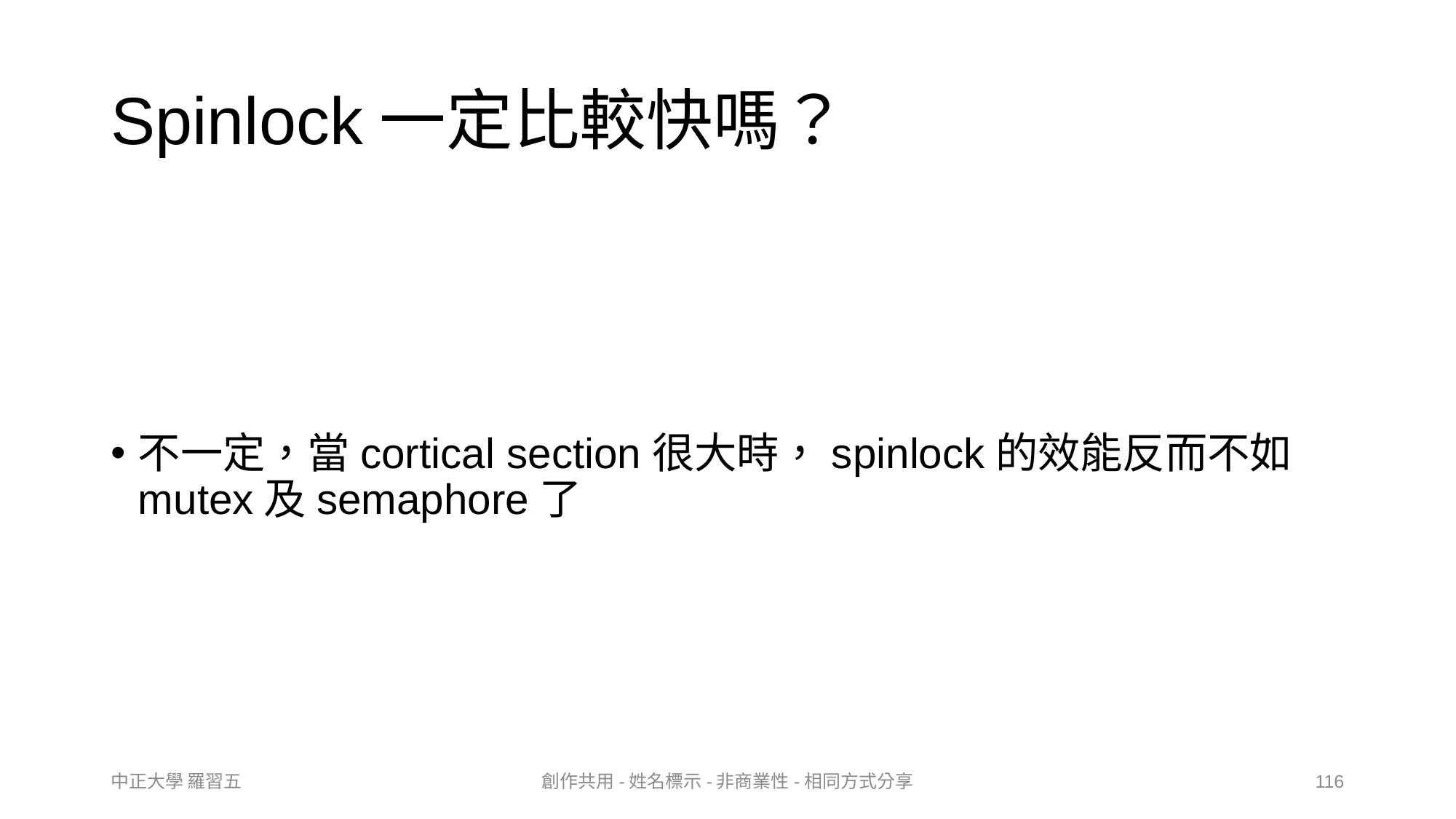

# Spinlock一定比較快嗎？
不一定，當cortical section很大時，spinlock的效能反而不如mutex及semaphore了
中正大學 羅習五
創作共用-姓名標示-非商業性-相同方式分享
116